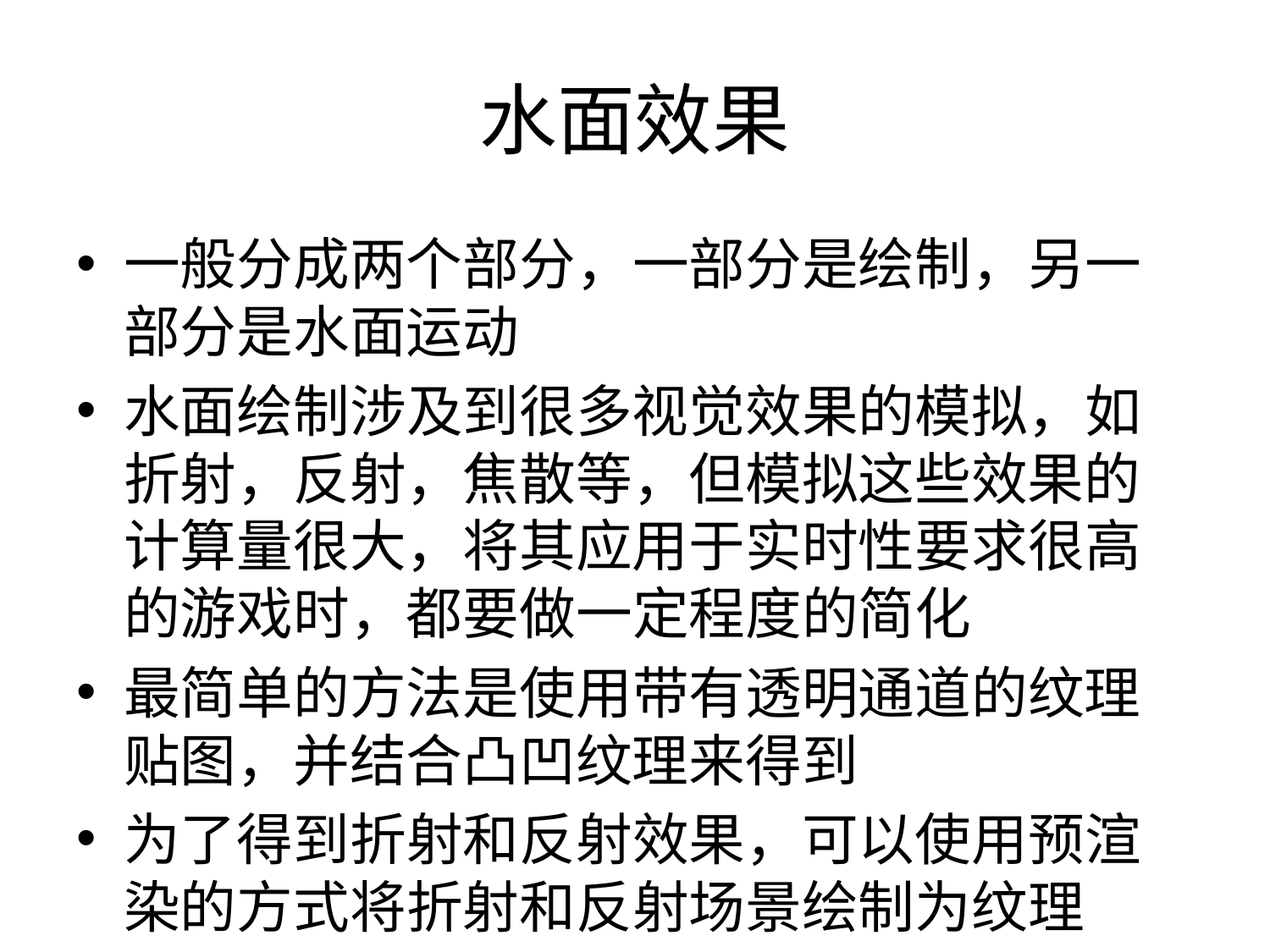

# 水面效果
一般分成两个部分，一部分是绘制，另一部分是水面运动
水面绘制涉及到很多视觉效果的模拟，如折射，反射，焦散等，但模拟这些效果的计算量很大，将其应用于实时性要求很高的游戏时，都要做一定程度的简化
最简单的方法是使用带有透明通道的纹理贴图，并结合凸凹纹理来得到
为了得到折射和反射效果，可以使用预渲染的方式将折射和反射场景绘制为纹理